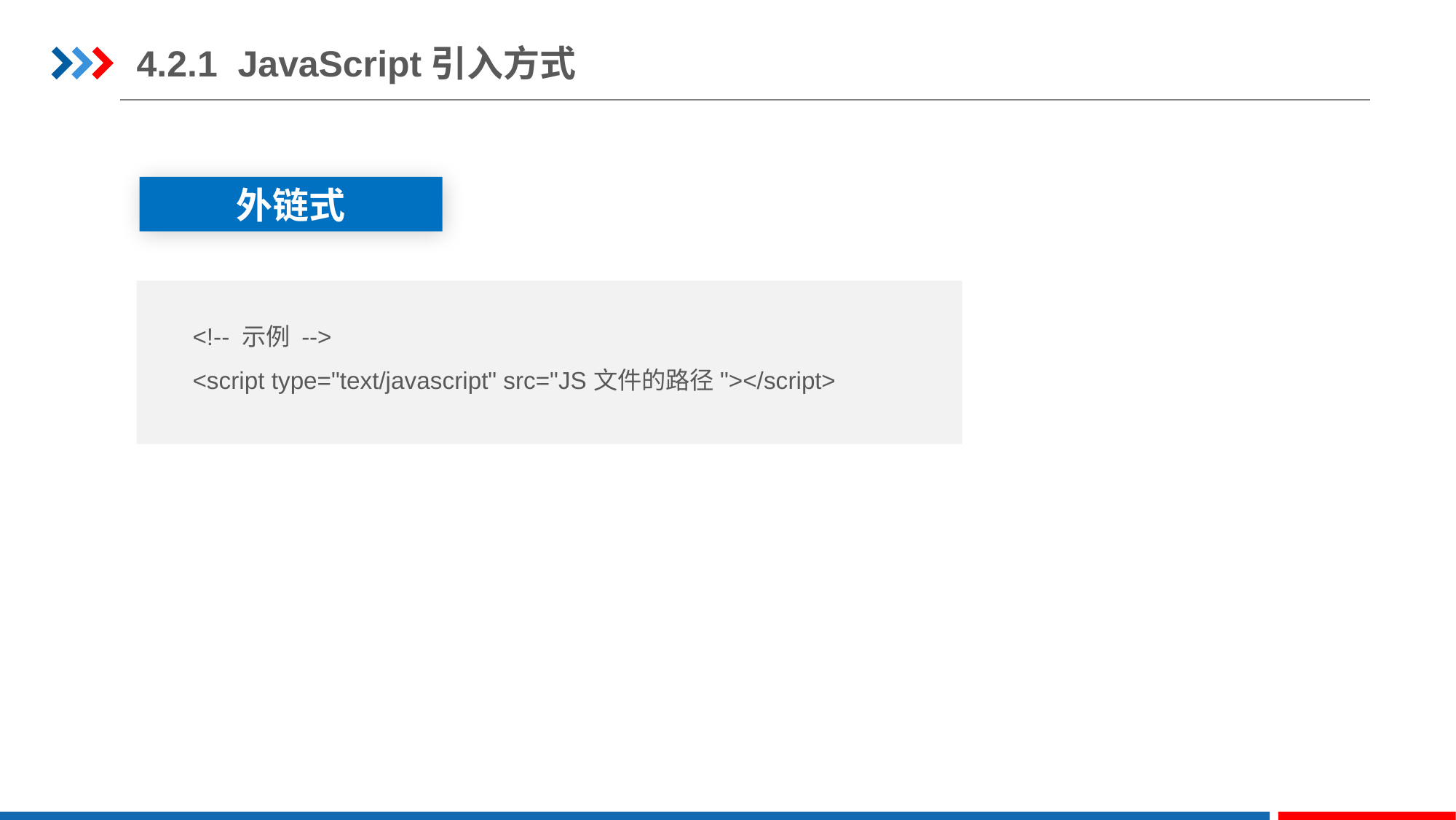

4.2.1  JavaScript引入方式
外链式

<!-- 示例 -->
<script type="text/javascript" src="JS文件的路径"></script>